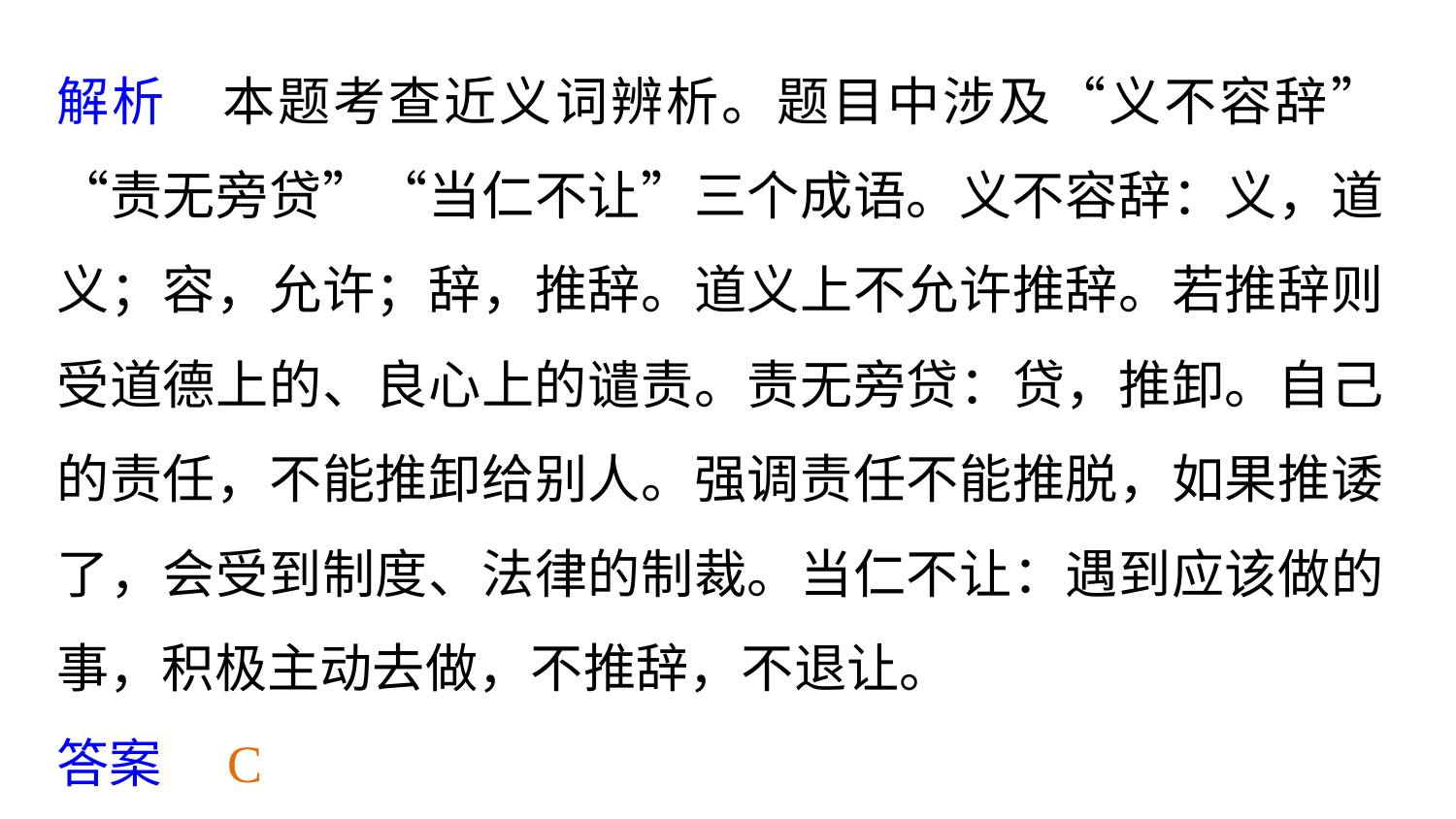

解析　本题考查近义词辨析。题目中涉及“义不容辞”“责无旁贷”“当仁不让”三个成语。义不容辞：义，道义；容，允许；辞，推辞。道义上不允许推辞。若推辞则受道德上的、良心上的谴责。责无旁贷：贷，推卸。自己的责任，不能推卸给别人。强调责任不能推脱，如果推诿了，会受到制度、法律的制裁。当仁不让：遇到应该做的事，积极主动去做，不推辞，不退让。
答案　C